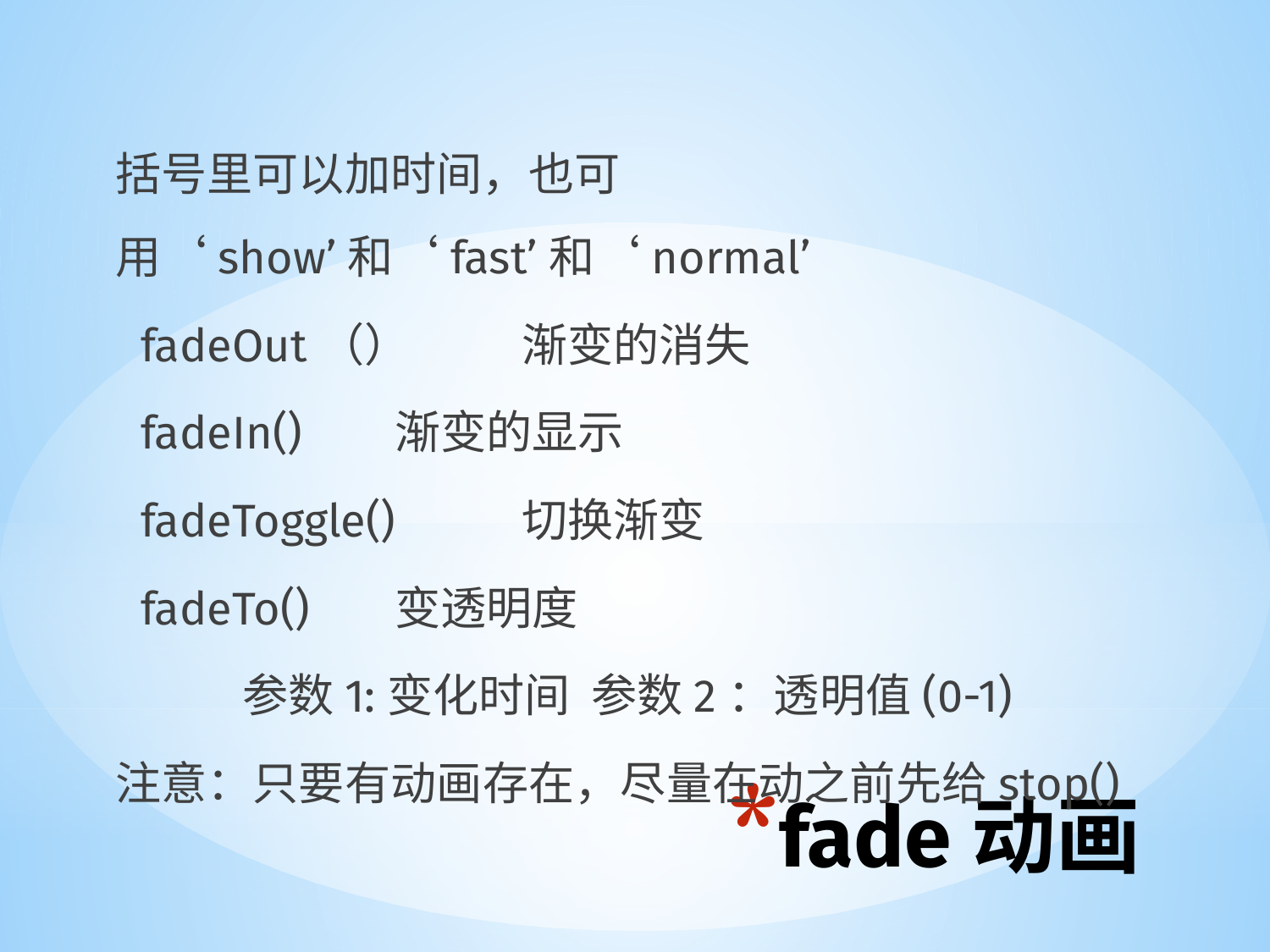

括号里可以加时间，也可用‘show’和‘fast’和‘normal’
fadeOut（）  	渐变的消失
fadeIn()     	渐变的显示
fadeToggle() 	切换渐变
fadeTo()     	变透明度
	参数1:变化时间  参数2：透明值(0-1)
注意：只要有动画存在，尽量在动之前先给stop()
# fade动画